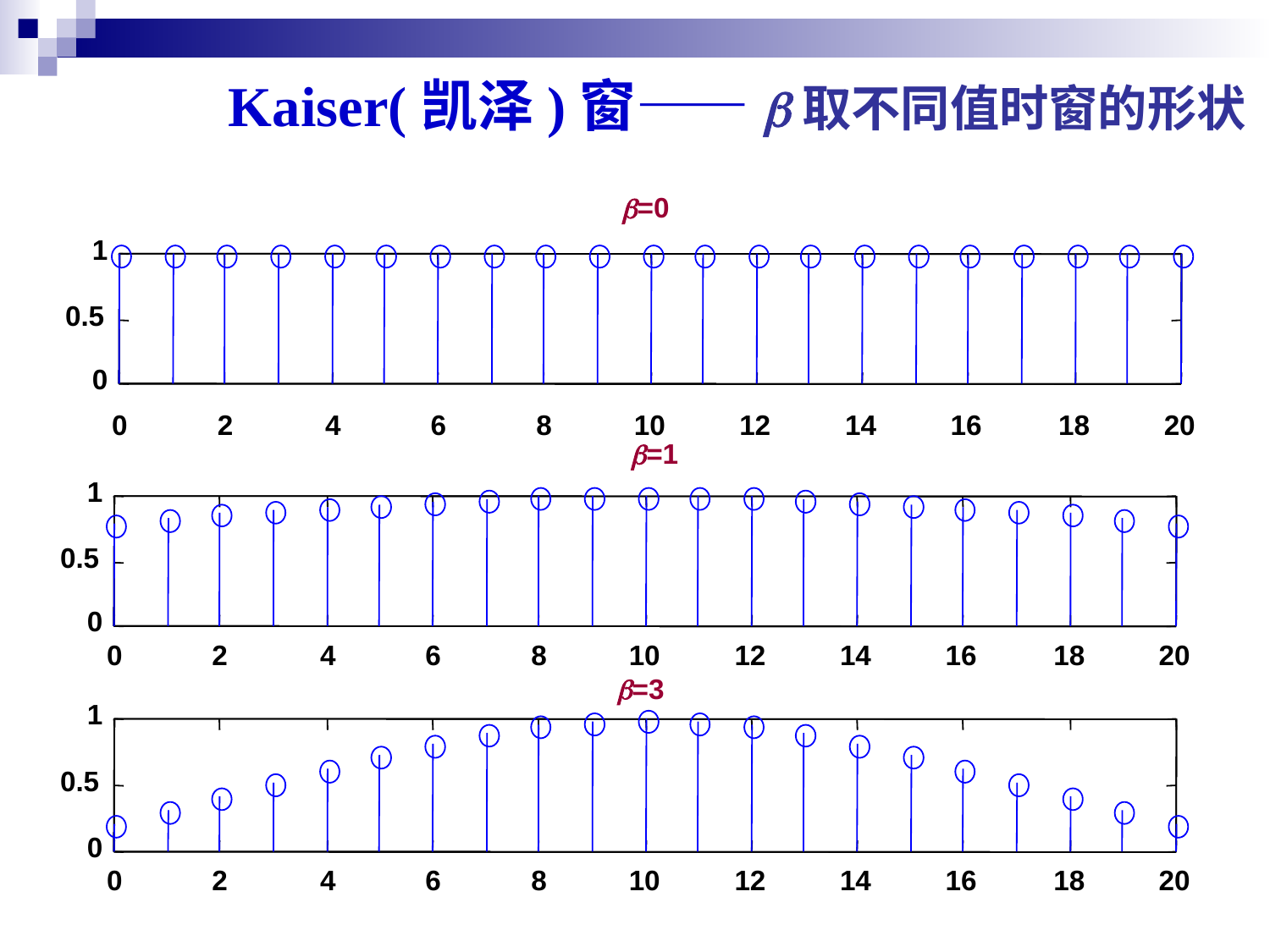

Kaiser(凯泽)窗——β取不同值时窗的形状
β=0
1

0.5

0

0
2
4
6
8
10
12
14
16
18
20
β=1
1

0.5

0

0
2
4
6
8
10
12
14
16
18
20
β=3
1

0.5

0

0
2
4
6
8
10
12
14
16
18
20